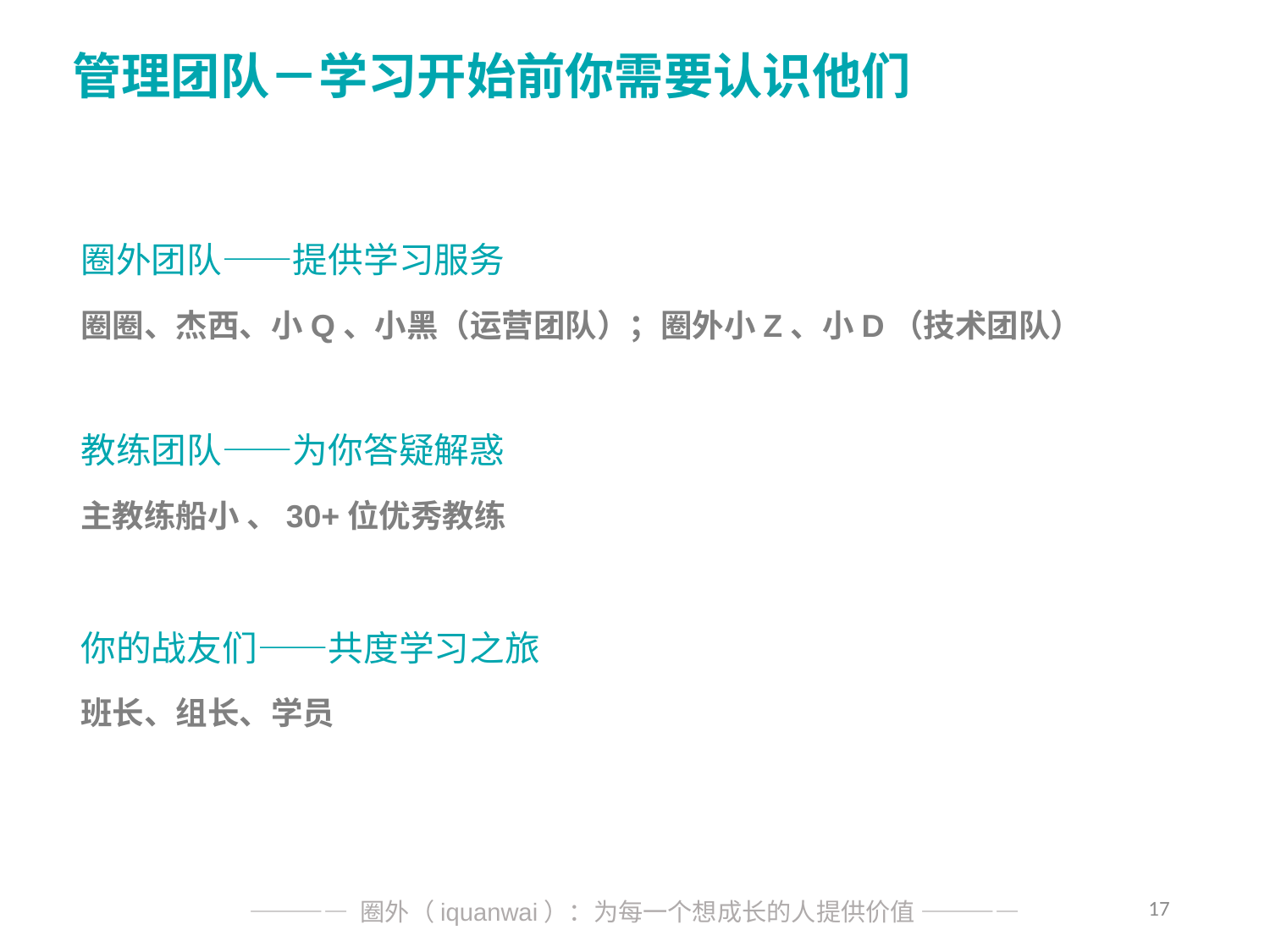

管理团队－学习开始前你需要认识他们
圈外团队——提供学习服务
圈圈、杰西、小Q、小黑（运营团队）；圈外小Z、小D（技术团队）

教练团队——为你答疑解惑
主教练船小 、30+位优秀教练

你的战友们——共度学习之旅
班长、组长、学员
17